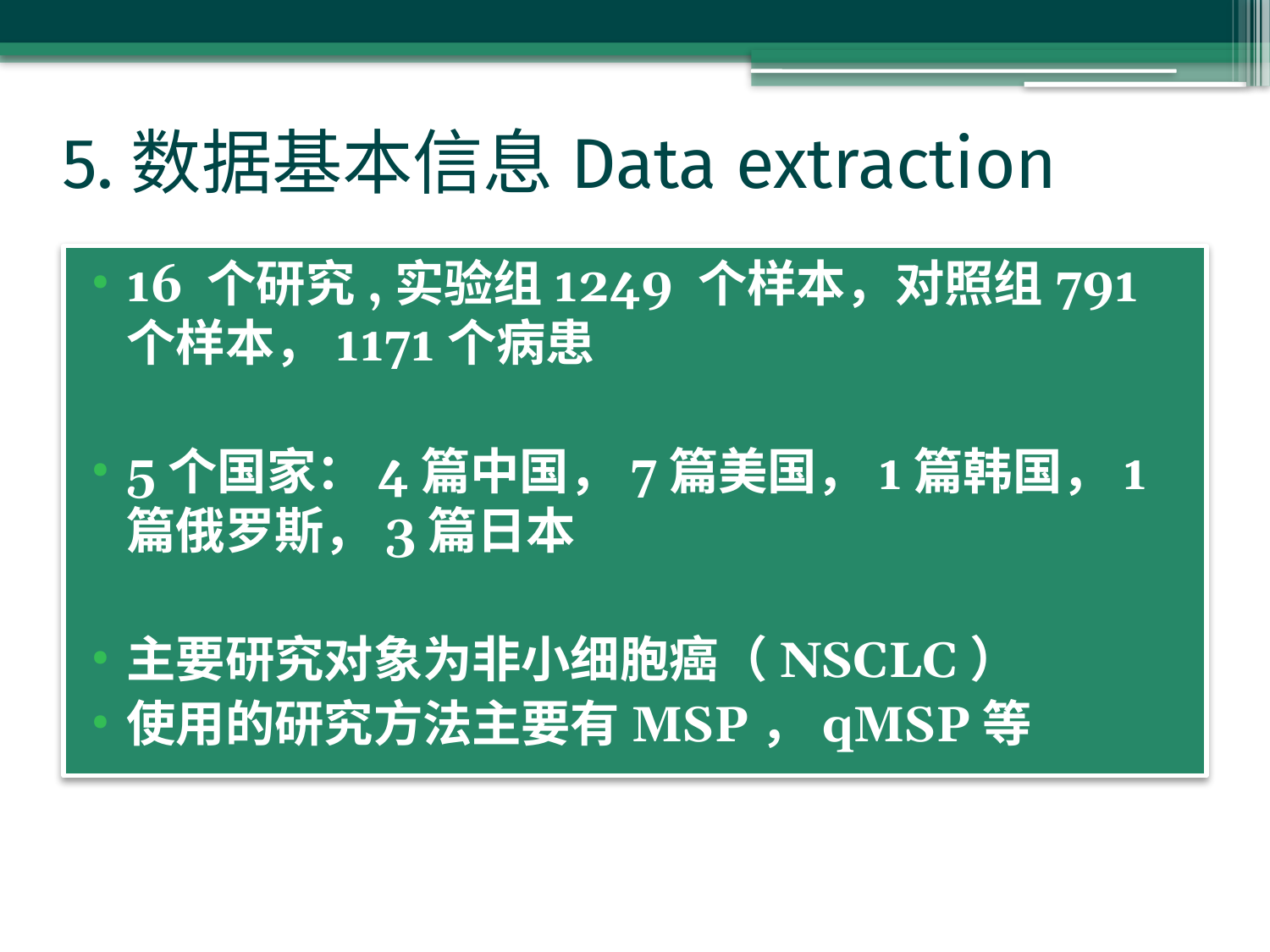

# 5.数据基本信息Data extraction
16 个研究,实验组1249 个样本，对照组791个样本，1171个病患

5个国家：4篇中国，7篇美国，1篇韩国，1篇俄罗斯，3篇日本

主要研究对象为非小细胞癌（NSCLC）
使用的研究方法主要有MSP，qMSP等